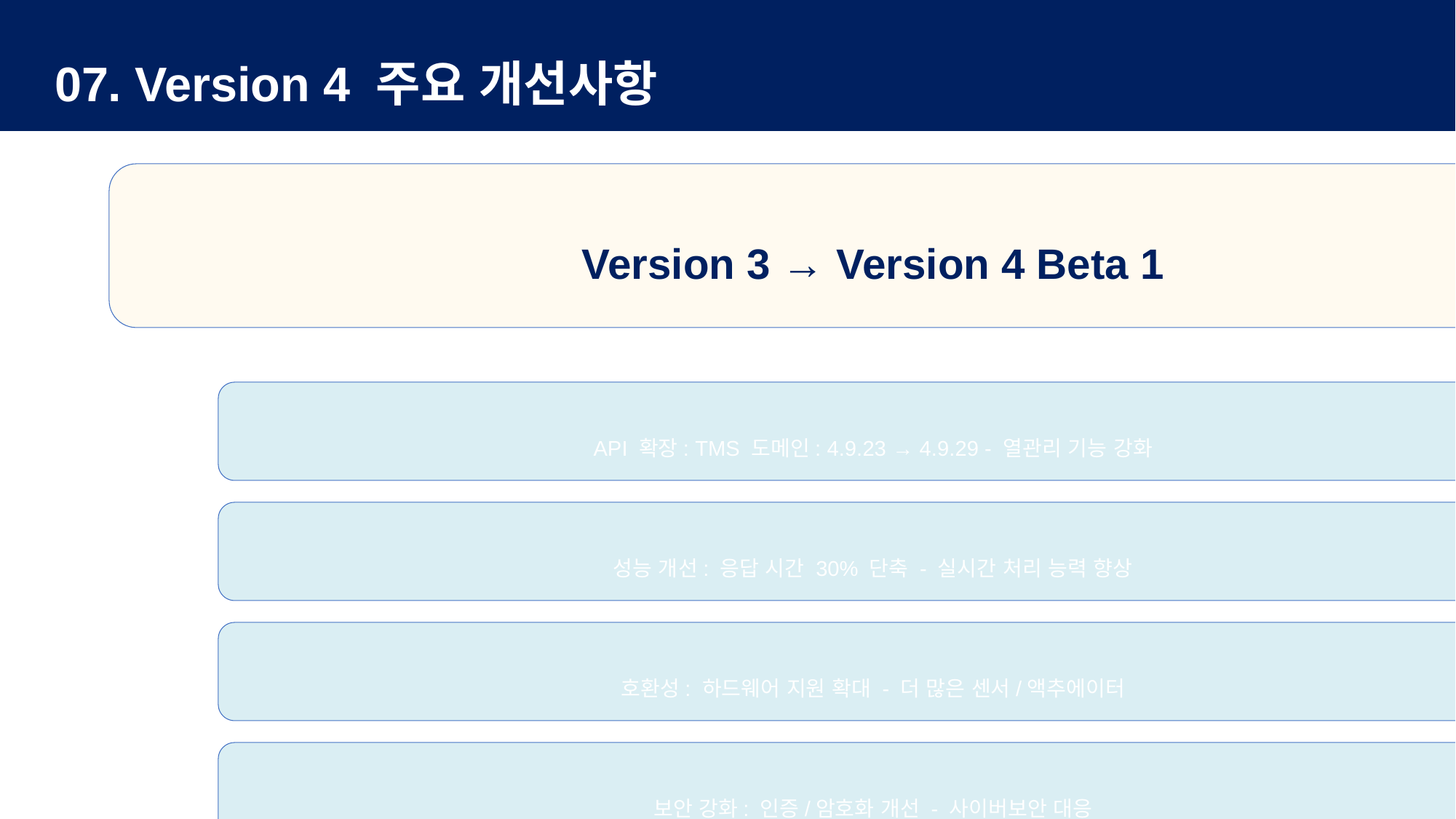

07. Version 4 주요 개선사항
#

Version 3 → Version 4 Beta 1

API 확장: TMS 도메인: 4.9.23 → 4.9.29 - 열관리 기능 강화

성능 개선: 응답 시간 30% 단축 - 실시간 처리 능력 향상

호환성: 하드웨어 지원 확대 - 더 많은 센서/액추에이터

보안 강화: 인증/암호화 개선 - 사이버보안 대응